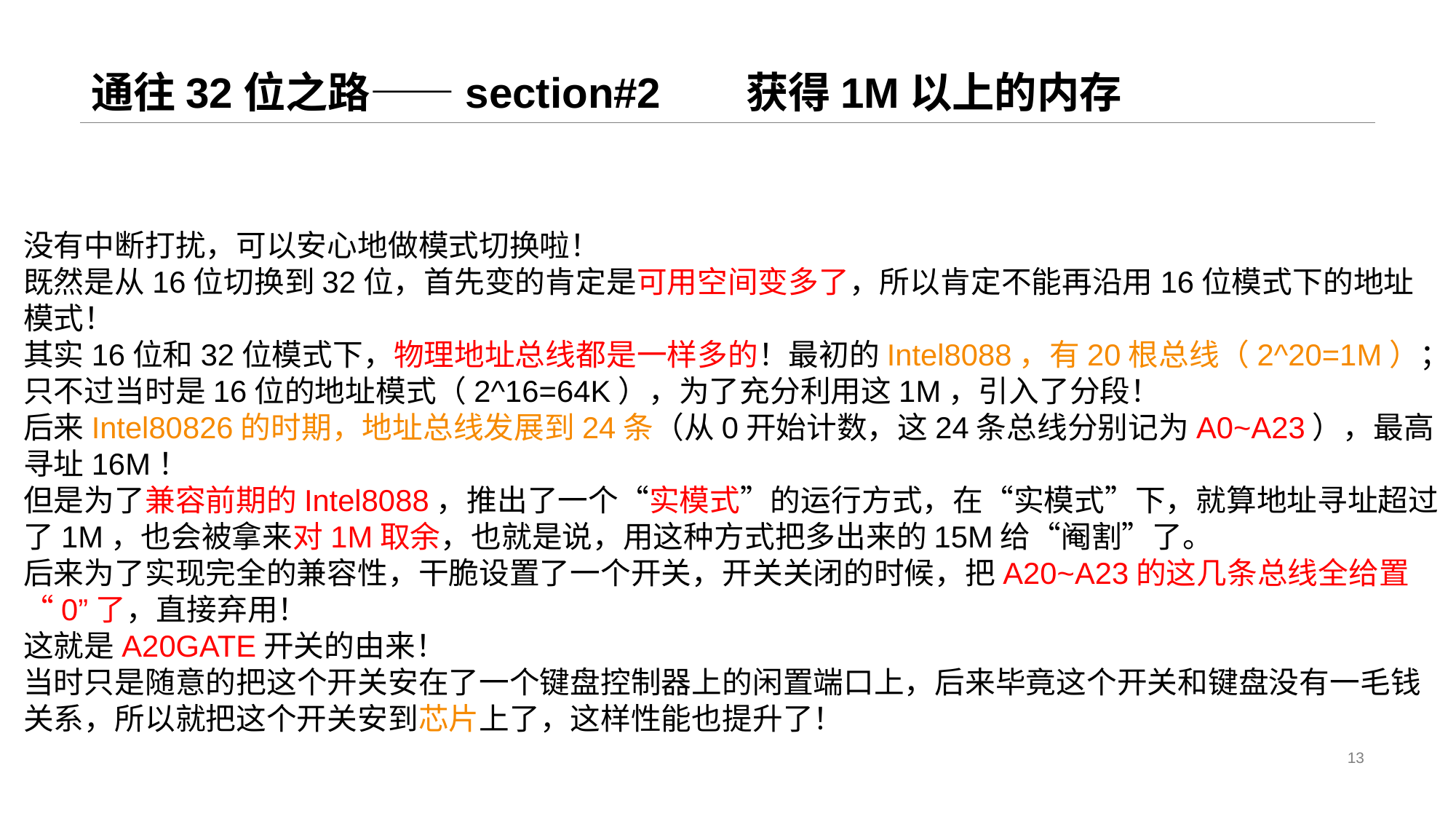

# 通往32位之路——section#2 	获得1M以上的内存
没有中断打扰，可以安心地做模式切换啦！
既然是从16位切换到32位，首先变的肯定是可用空间变多了，所以肯定不能再沿用16位模式下的地址模式！
其实16位和32位模式下，物理地址总线都是一样多的！最初的Intel8088，有20根总线（2^20=1M）；
只不过当时是16位的地址模式（2^16=64K），为了充分利用这1M，引入了分段！
后来Intel80826的时期，地址总线发展到24条（从0开始计数，这24条总线分别记为A0~A23），最高寻址16M！
但是为了兼容前期的Intel8088，推出了一个“实模式”的运行方式，在“实模式”下，就算地址寻址超过了1M，也会被拿来对1M取余，也就是说，用这种方式把多出来的15M给“阉割”了。
后来为了实现完全的兼容性，干脆设置了一个开关，开关关闭的时候，把A20~A23的这几条总线全给置“0”了，直接弃用！
这就是A20GATE开关的由来！
当时只是随意的把这个开关安在了一个键盘控制器上的闲置端口上，后来毕竟这个开关和键盘没有一毛钱关系，所以就把这个开关安到芯片上了，这样性能也提升了！
13